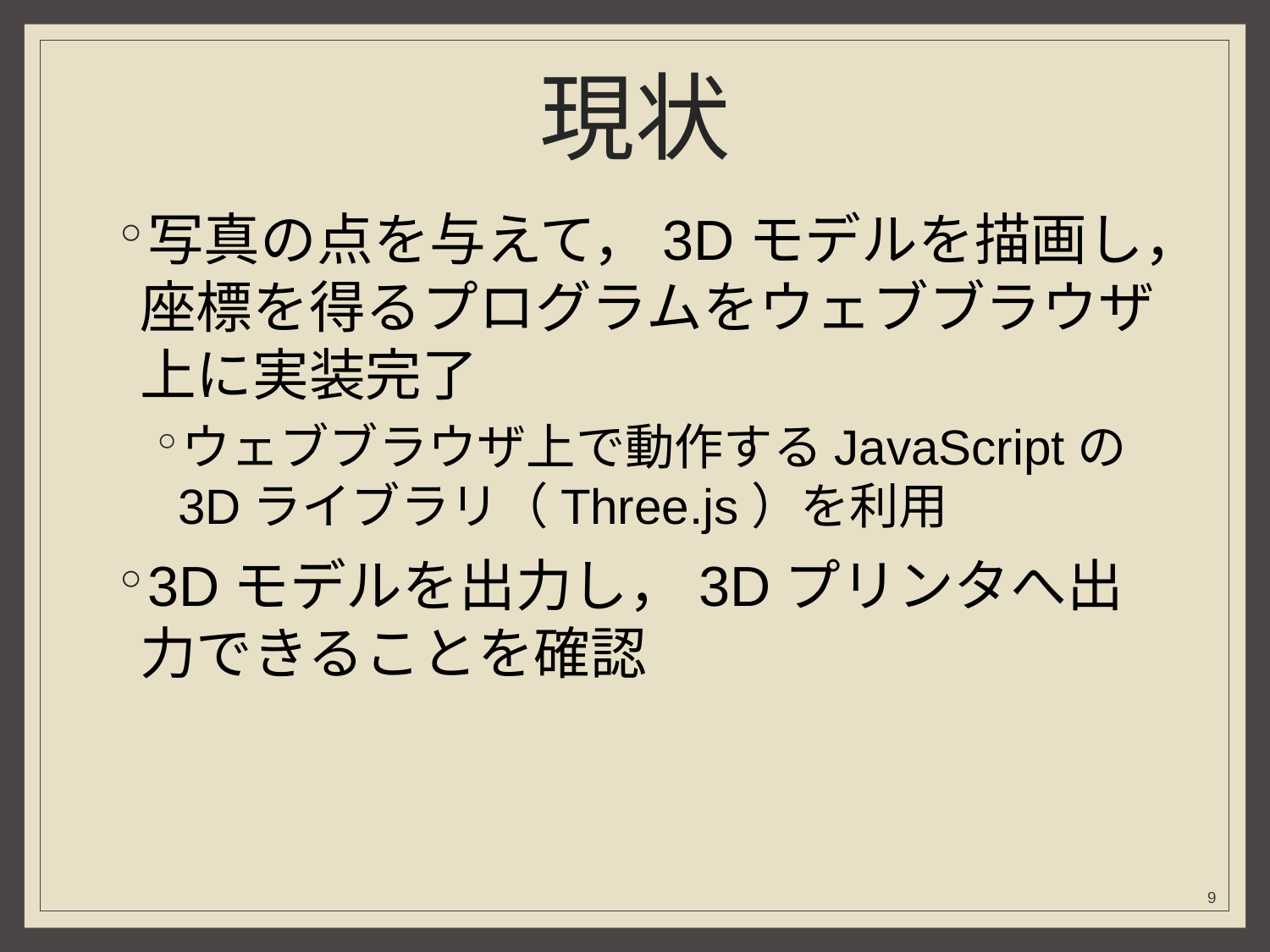

# 現状
写真の点を与えて，3Dモデルを描画し，座標を得るプログラムをウェブブラウザ上に実装完了
ウェブブラウザ上で動作するJavaScriptの3Dライブラリ（Three.js）を利用
3Dモデルを出力し，3Dプリンタへ出力できることを確認

9